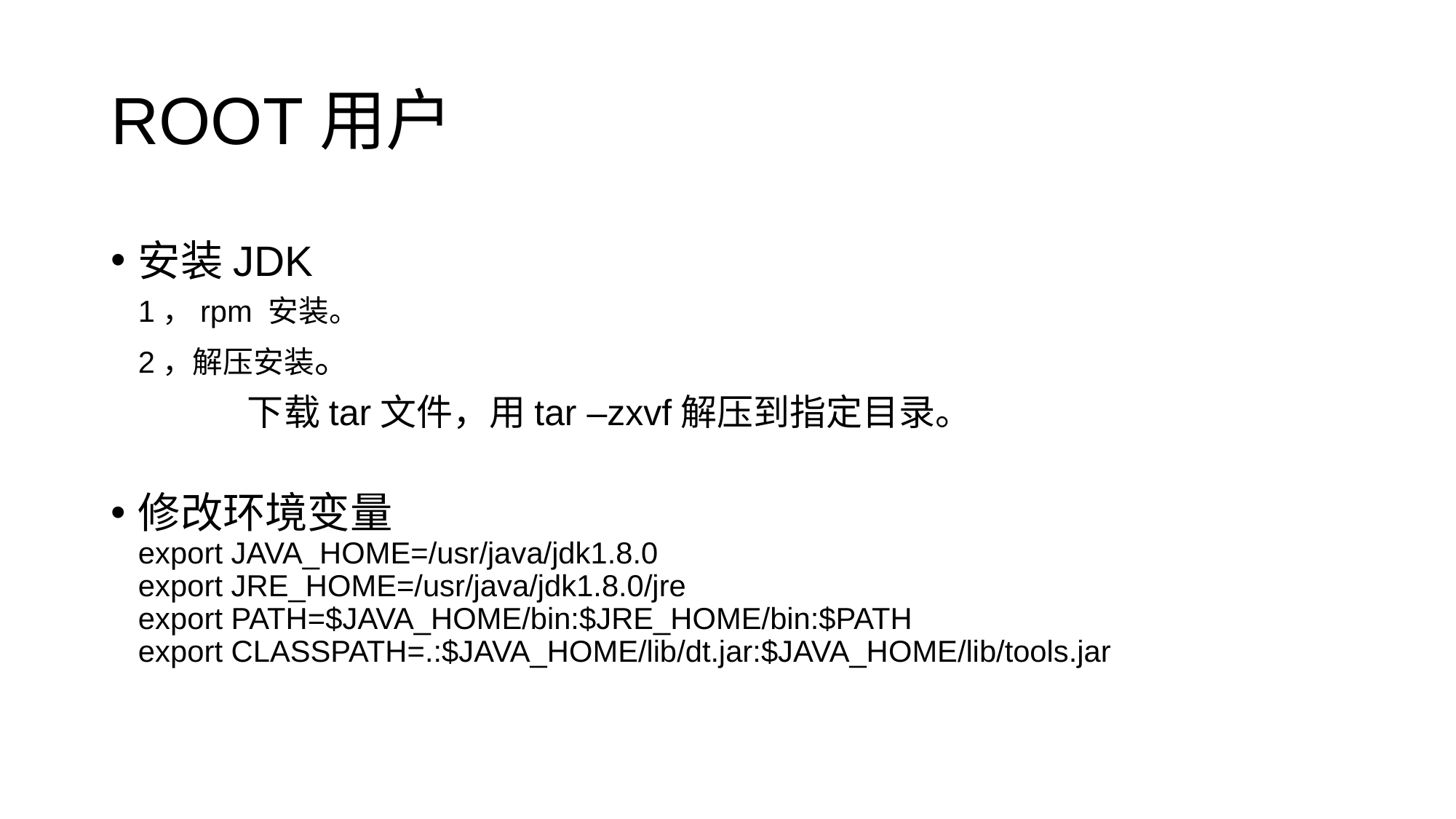

# ROOT用户
安装JDK
1，rpm 安装。
2，解压安装。
	下载tar文件，用tar –zxvf解压到指定目录。
修改环境变量
export JAVA_HOME=/usr/java/jdk1.8.0
export JRE_HOME=/usr/java/jdk1.8.0/jre
export PATH=$JAVA_HOME/bin:$JRE_HOME/bin:$PATH
export CLASSPATH=.:$JAVA_HOME/lib/dt.jar:$JAVA_HOME/lib/tools.jar